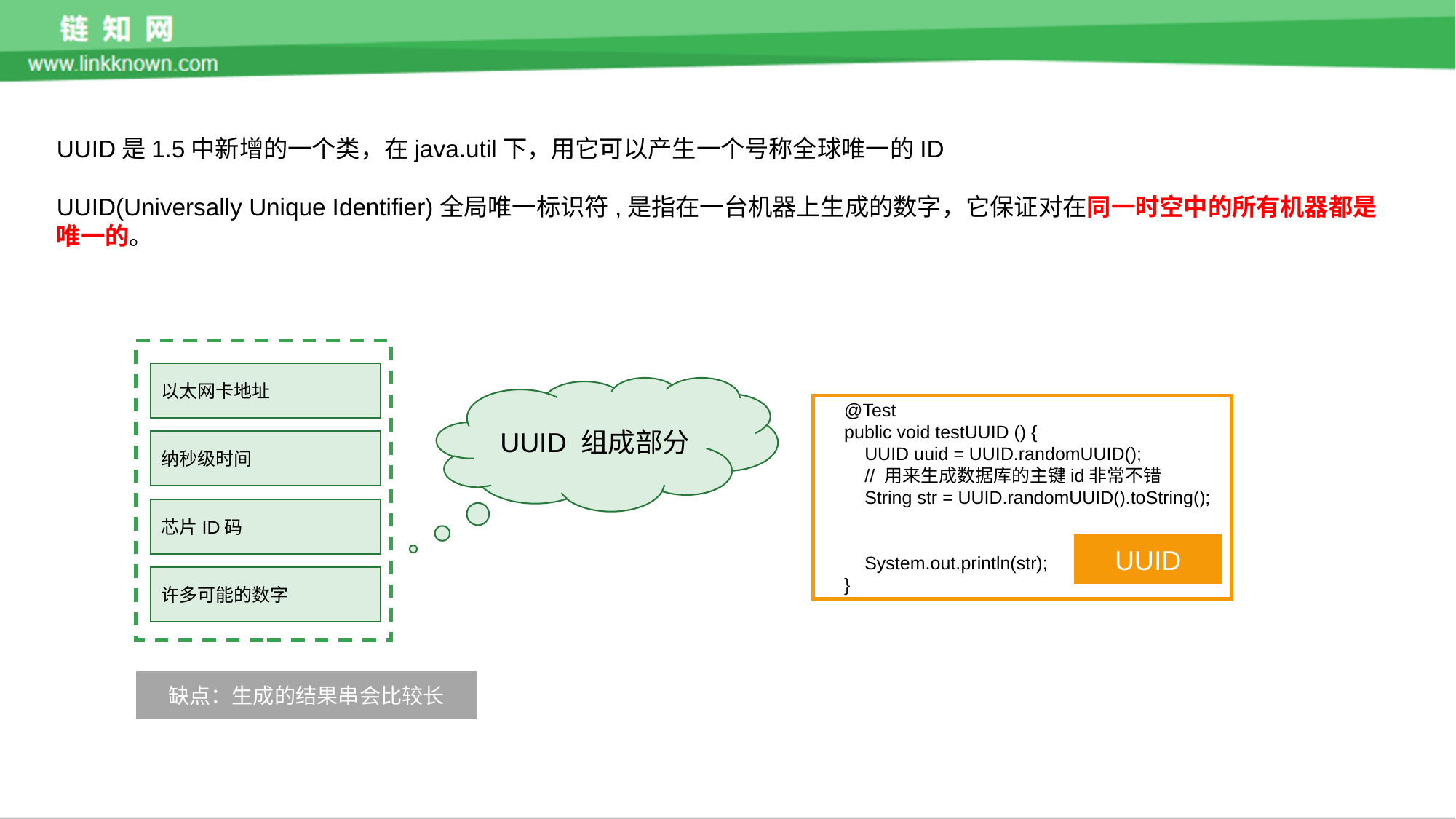

UUID是1.5中新增的一个类，在java.util下，用它可以产生一个号称全球唯一的ID

UUID(Universally Unique Identifier)全局唯一标识符,是指在一台机器上生成的数字，它保证对在同一时空中的所有机器都是唯一的。

以太网卡地址
UUID 组成部分
    @Test
    public void testUUID () {
        UUID uuid = UUID.randomUUID();
        // 用来生成数据库的主键id非常不错
        String str = UUID.randomUUID().toString();

        System.out.println(str);
    }
纳秒级时间
芯片ID码
UUID
许多可能的数字
缺点：生成的结果串会比较长